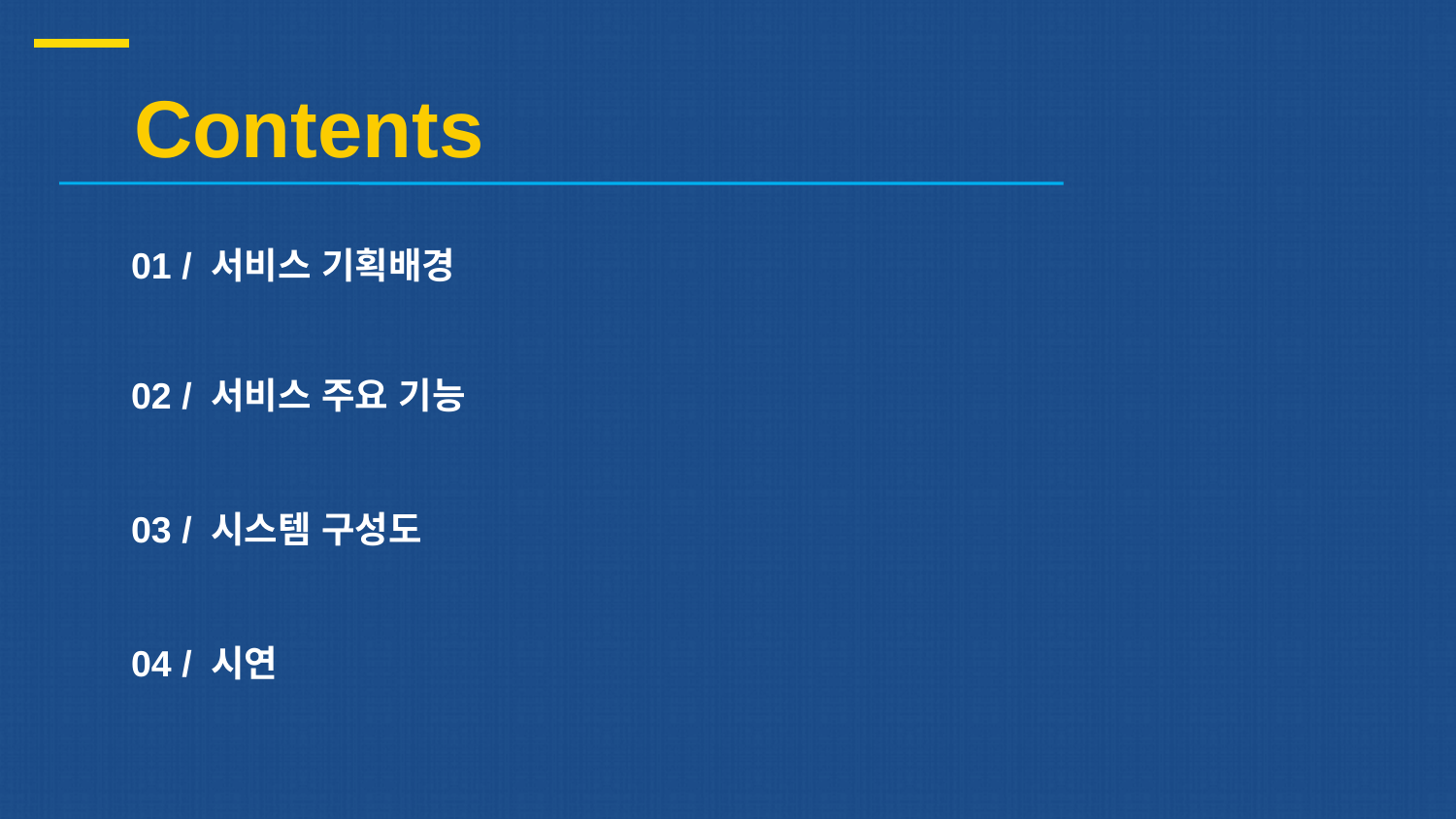

Contents
01 / 서비스 기획배경
02 / 서비스 주요 기능
03 / 시스템 구성도
04 / 시연